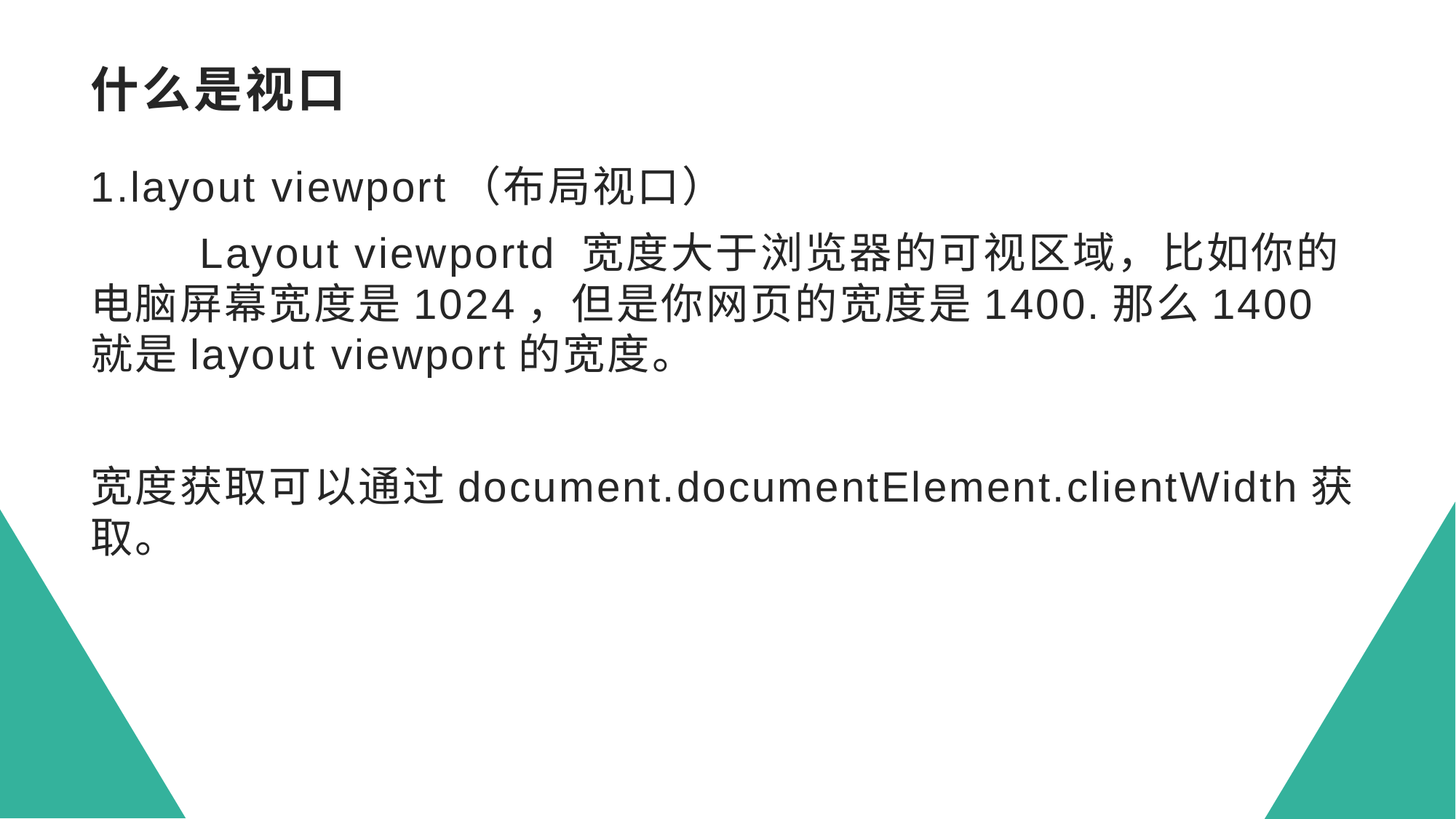

# 什么是视口
1.layout viewport（布局视口）
	Layout viewportd 宽度大于浏览器的可视区域，比如你的电脑屏幕宽度是1024，但是你网页的宽度是1400.那么1400就是layout viewport的宽度。

宽度获取可以通过document.documentElement.clientWidth获取。